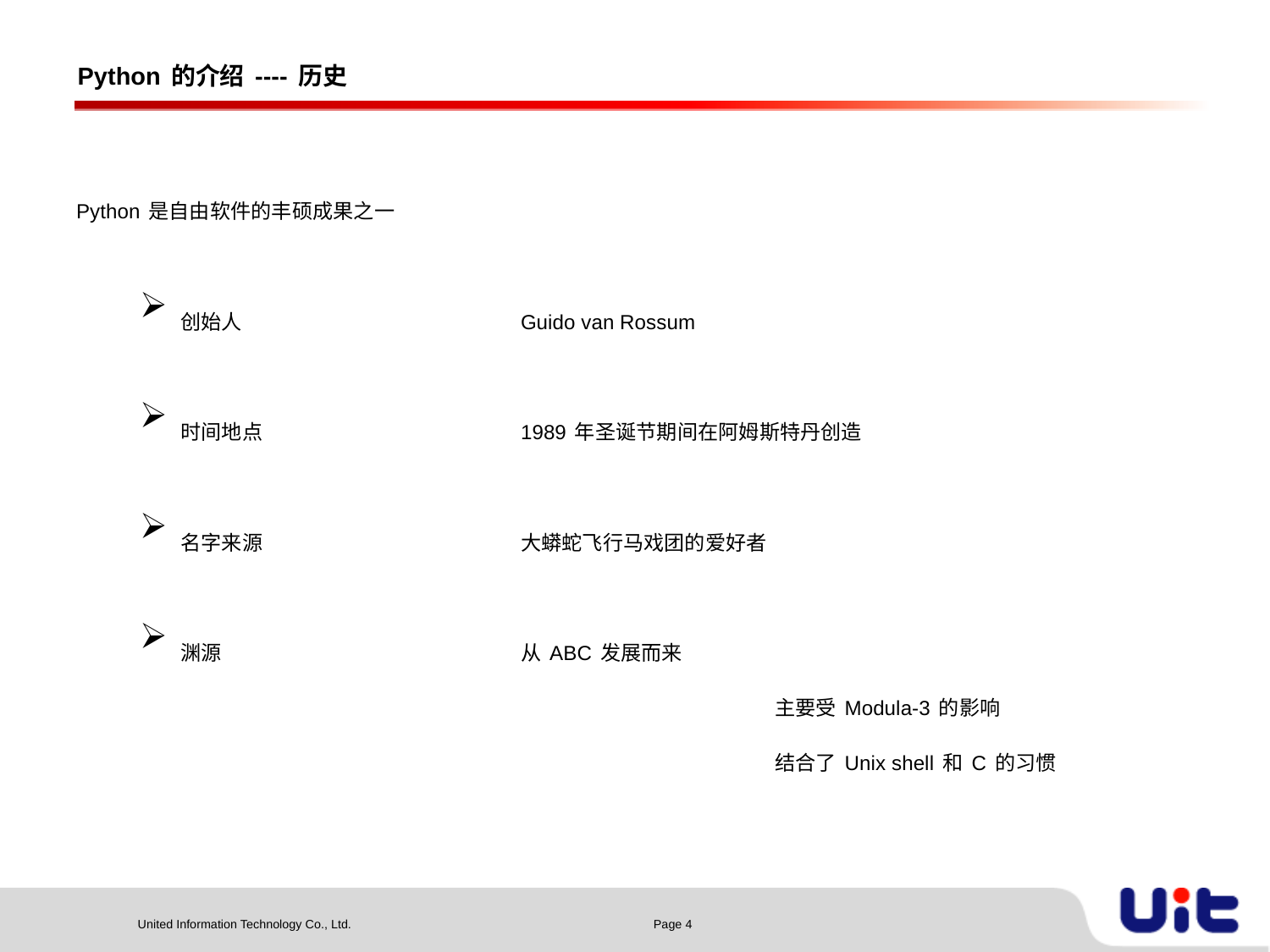

Python的介绍----历史
Python是自由软件的丰硕成果之一

 创始人			Guido van Rossum

 时间地点			1989年圣诞节期间在阿姆斯特丹创造

 名字来源			大蟒蛇飞行马戏团的爱好者

 渊源			从ABC发展而来
					主要受Modula-3的影响
					结合了Unix shell和C的习惯

Page 4